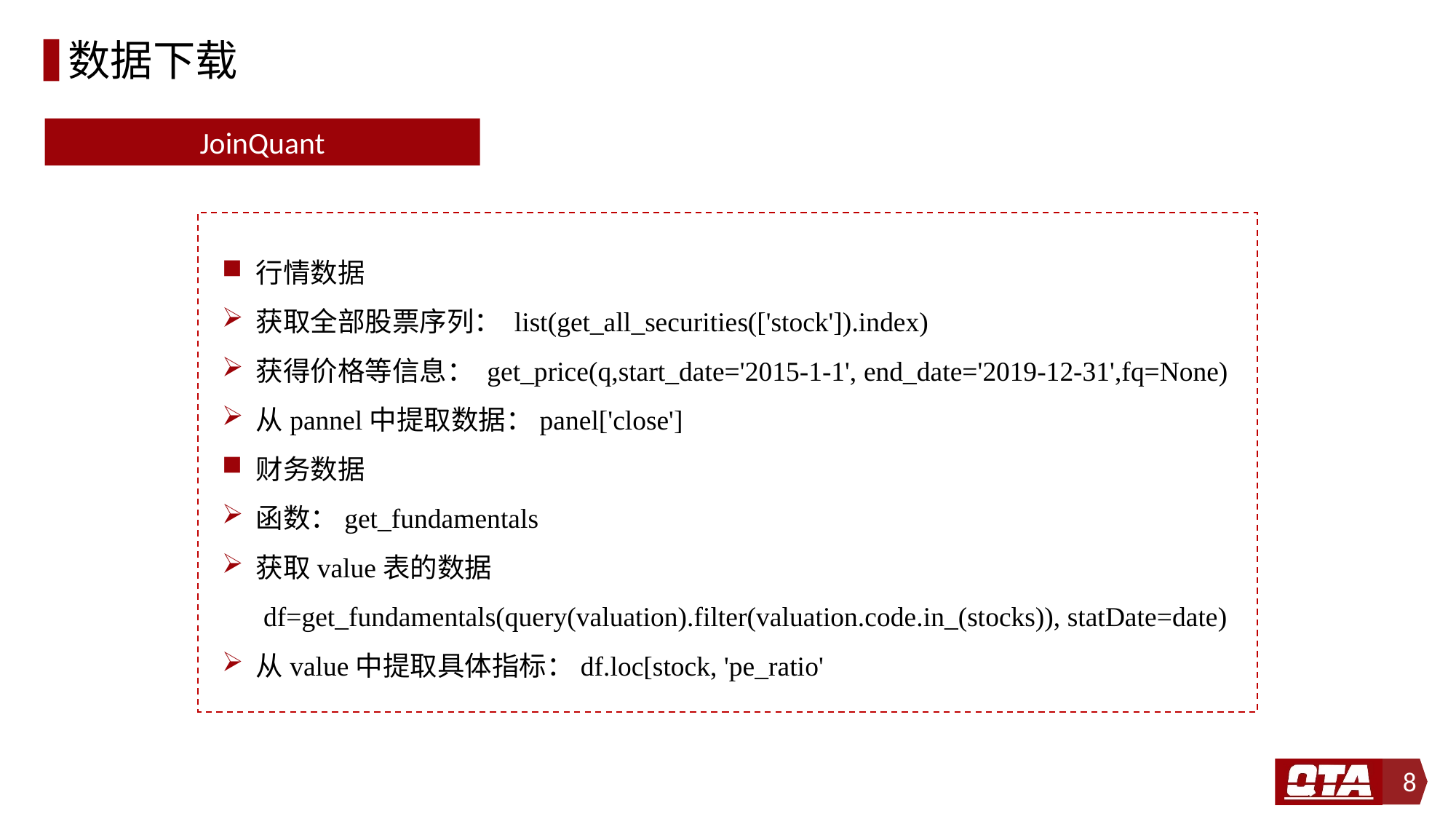

# 数据下载
JoinQuant

行情数据
获取全部股票序列： list(get_all_securities(['stock']).index)
获得价格等信息： get_price(q,start_date='2015-1-1', end_date='2019-12-31',fq=None)
从pannel中提取数据：panel['close']
财务数据
函数：get_fundamentals
获取value表的数据
      df=get_fundamentals(query(valuation).filter(valuation.code.in_(stocks)), statDate=date)
从value中提取具体指标：df.loc[stock, 'pe_ratio'
8